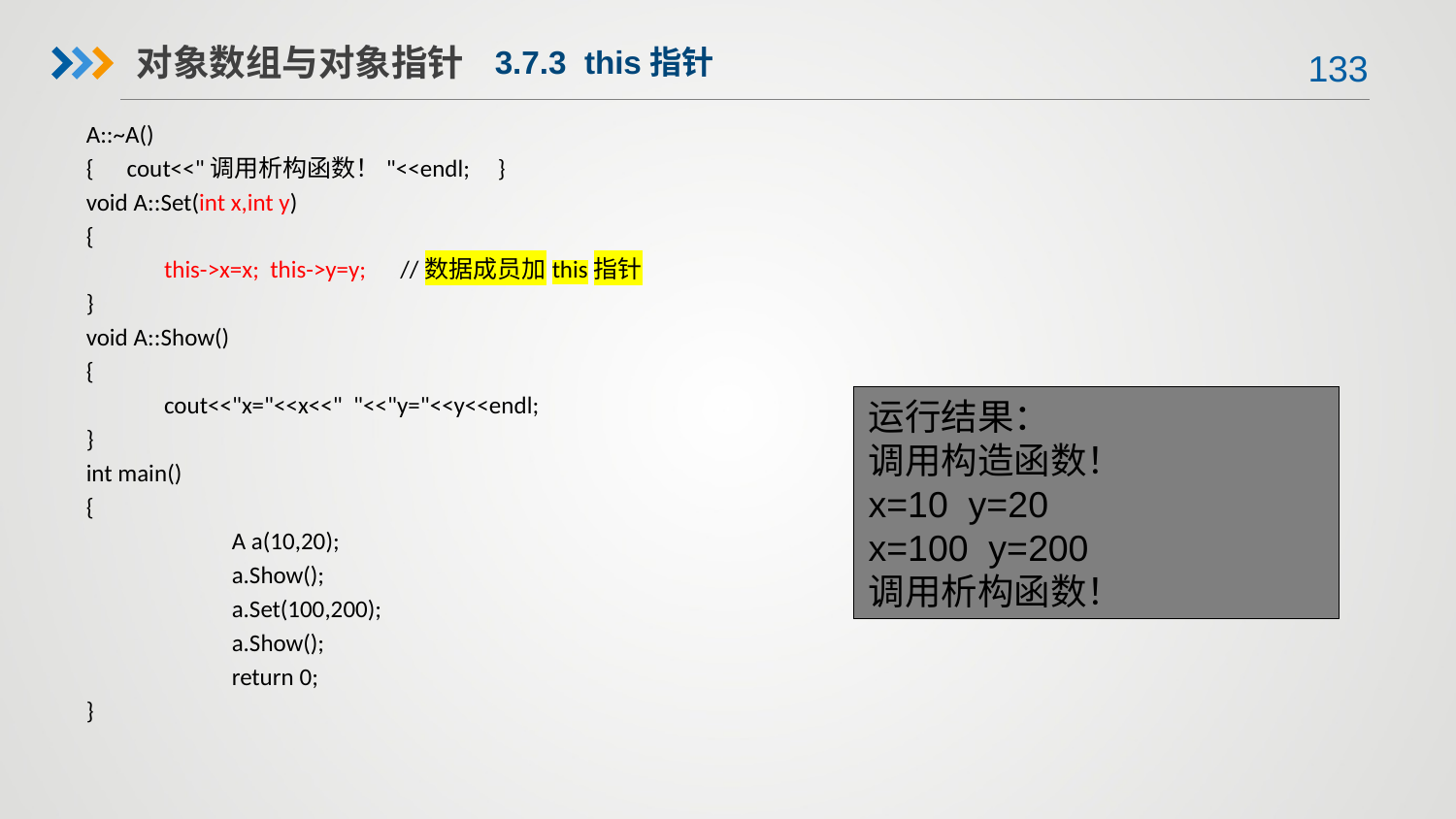

对象数组与对象指针
3.7.3  this指针
A::~A()
{      cout<<"调用析构函数！"<<endl;     }
void A::Set(int x,int y)
{
              this->x=x;  this->y=y;      //数据成员加this指针
}
void A::Show()
{
              cout<<"x="<<x<<"  "<<"y="<<y<<endl;
}
int main()
{
	A a(10,20);
	a.Show();
	a.Set(100,200);
	a.Show();
	return 0;
}

运行结果：
调用构造函数！
x=10  y=20
x=100  y=200
调用析构函数！